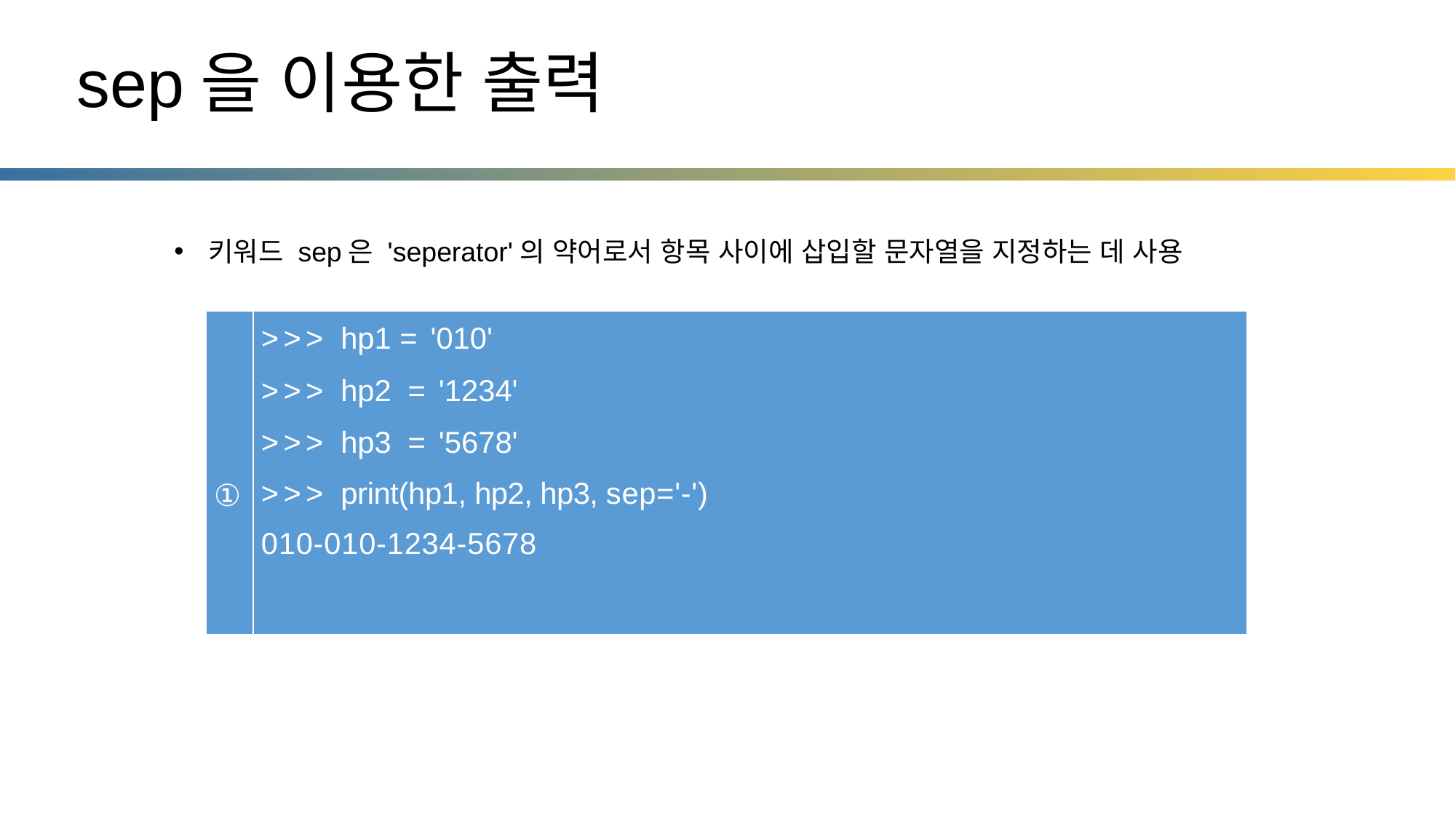

# sep을 이용한 출력
키워드 sep은 'seperator'의 약어로서 항목 사이에 삽입할 문자열을 지정하는 데 사용
| ① | >>> hp1 = '010' >>> hp2 = '1234' >>> hp3 = '5678' >>> print(hp1, hp2, hp3, sep='-') 010-010-1234-5678 |
| --- | --- |